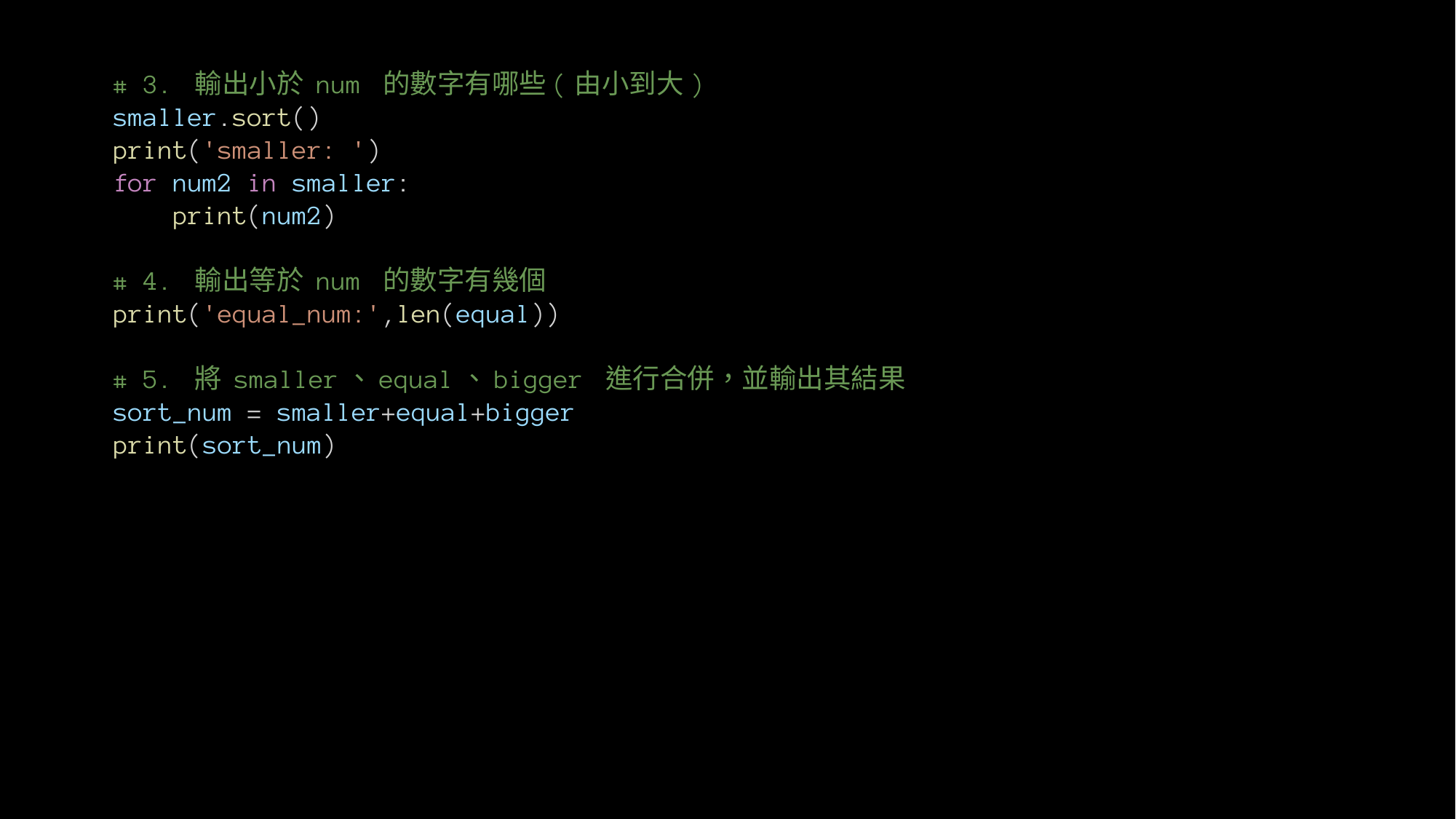

# 3. 輸出小於 num 的數字有哪些(由小到大)
smaller.sort()
print('smaller: ')
for num2 in smaller:
    print(num2)
# 4. 輸出等於 num 的數字有幾個
print('equal_num:',len(equal))
# 5. 將 smaller、equal、bigger 進行合併，並輸出其結果
sort_num = smaller+equal+bigger
print(sort_num)